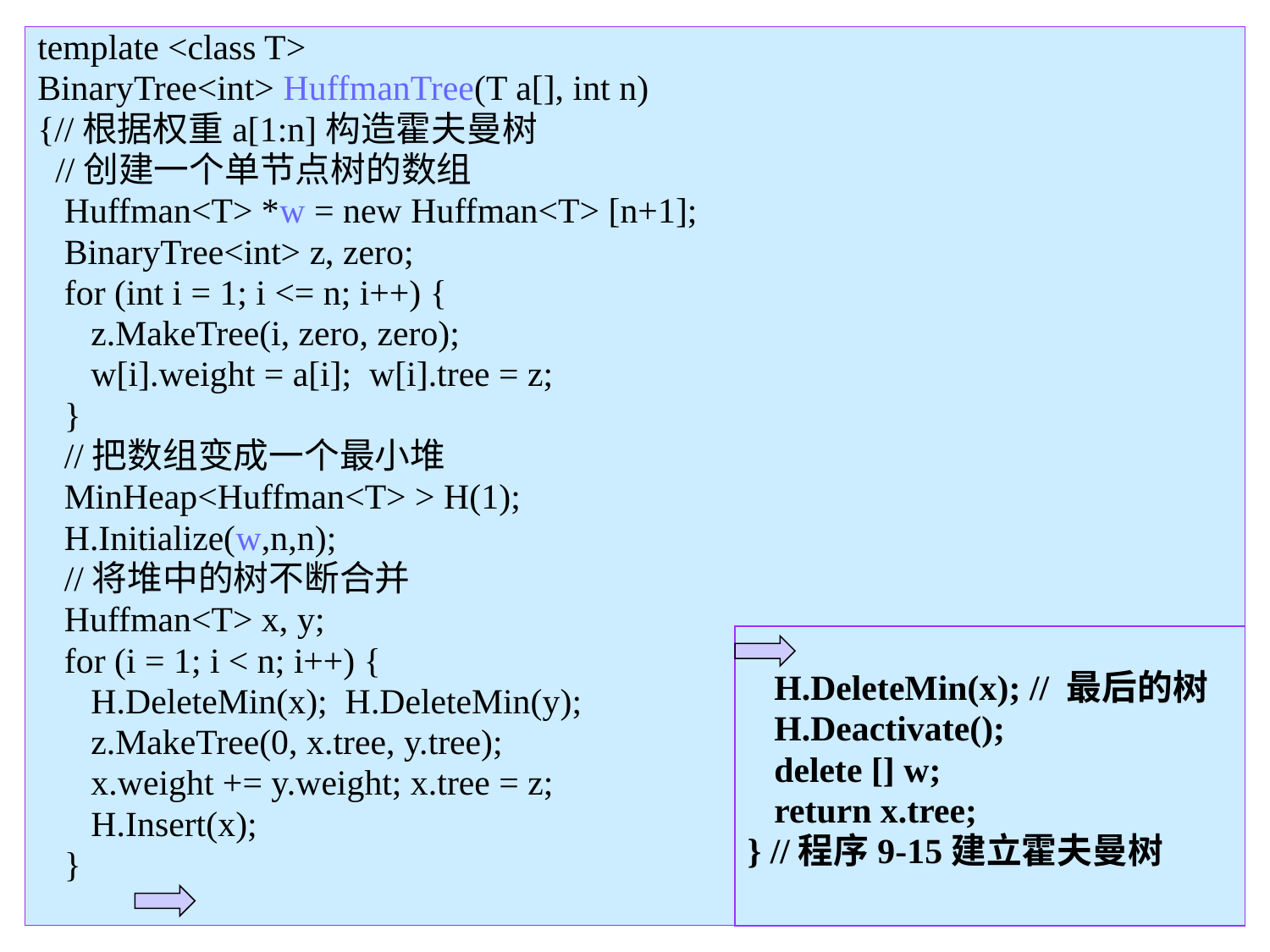

template <class T>
BinaryTree<int> HuffmanTree(T a[], int n)
{//根据权重a[1:n]构造霍夫曼树
  //创建一个单节点树的数组
   Huffman<T> *w = new Huffman<T> [n+1];
   BinaryTree<int> z, zero;
   for (int i = 1; i <= n; i++) {
      z.MakeTree(i, zero, zero);
      w[i].weight = a[i];  w[i].tree = z;
   }
   //把数组变成一个最小堆
   MinHeap<Huffman<T> > H(1);
   H.Initialize(w,n,n);
   //将堆中的树不断合并
   Huffman<T> x, y;
   for (i = 1; i < n; i++) {
      H.DeleteMin(x);  H.DeleteMin(y);
      z.MakeTree(0, x.tree, y.tree);
      x.weight += y.weight; x.tree = z;
      H.Insert(x);
   }
53

9.5.3  霍夫曼编码

   H.DeleteMin(x); // 最后的树
   H.Deactivate();
   delete [] w;
   return x.tree;
} //程序9-15建立霍夫曼树